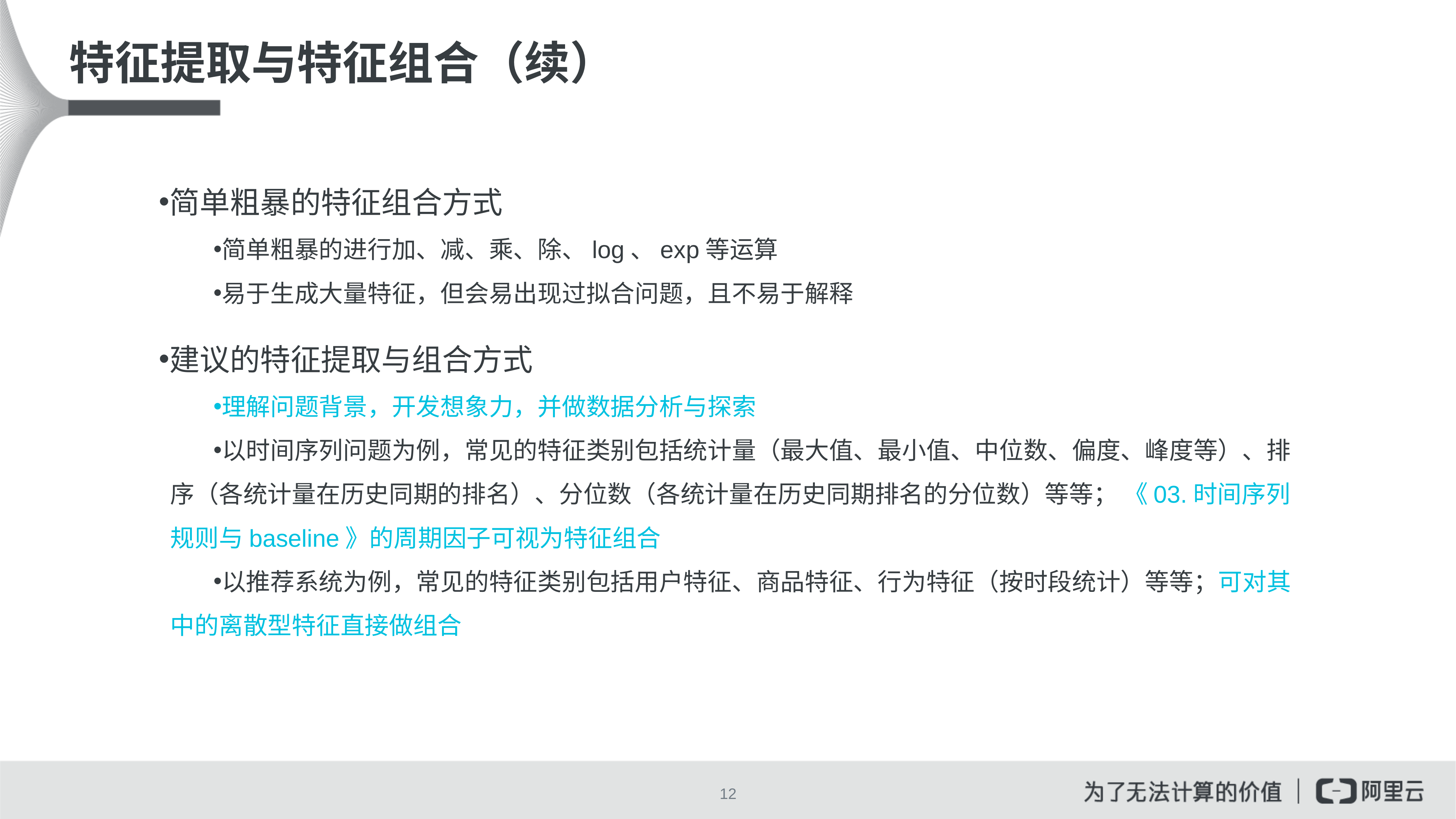

# 特征提取与特征组合（续）
简单粗暴的特征组合方式
简单粗暴的进行加、减、乘、除、log、exp等运算
易于生成大量特征，但会易出现过拟合问题，且不易于解释
建议的特征提取与组合方式
理解问题背景，开发想象力，并做数据分析与探索
以时间序列问题为例，常见的特征类别包括统计量（最大值、最小值、中位数、偏度、峰度等）、排序（各统计量在历史同期的排名）、分位数（各统计量在历史同期排名的分位数）等等； 《03.时间序列规则与baseline》的周期因子可视为特征组合
以推荐系统为例，常见的特征类别包括用户特征、商品特征、行为特征（按时段统计）等等；可对其中的离散型特征直接做组合